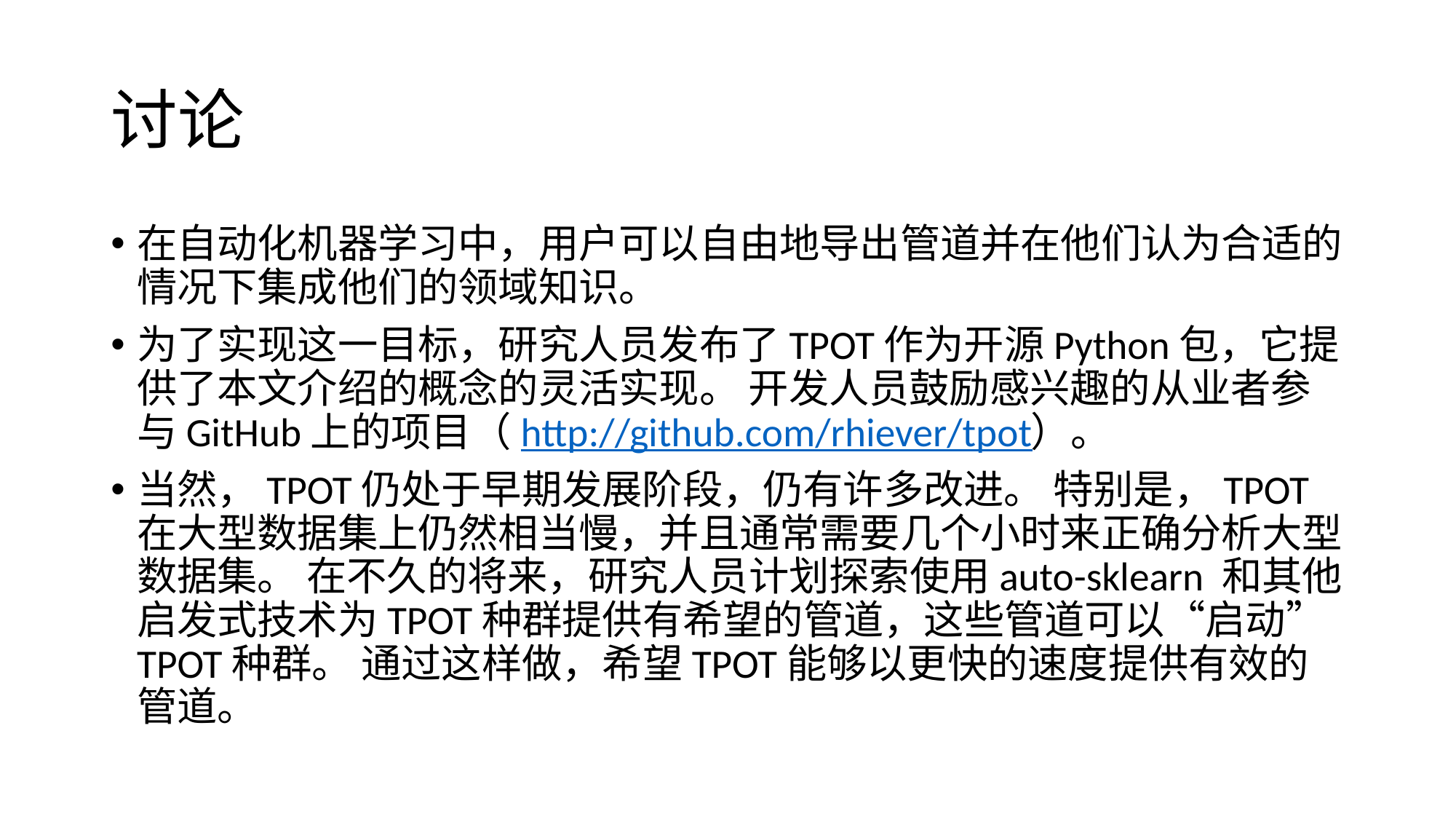

# 讨论
在自动化机器学习中，用户可以自由地导出管道并在他们认为合适的情况下集成他们的领域知识。
为了实现这一目标，研究人员发布了TPOT作为开源Python包，它提供了本文介绍的概念的灵活实现。 开发人员鼓励感兴趣的从业者参与GitHub上的项目（http://github.com/rhiever/tpot）。
当然，TPOT仍处于早期发展阶段，仍有许多改进。 特别是，TPOT在大型数据集上仍然相当慢，并且通常需要几个小时来正确分析大型数据集。 在不久的将来，研究人员计划探索使用auto-sklearn 和其他启发式技术为TPOT种群提供有希望的管道，这些管道可以“启动”TPOT种群。 通过这样做，希望TPOT能够以更快的速度提供有效的管道。